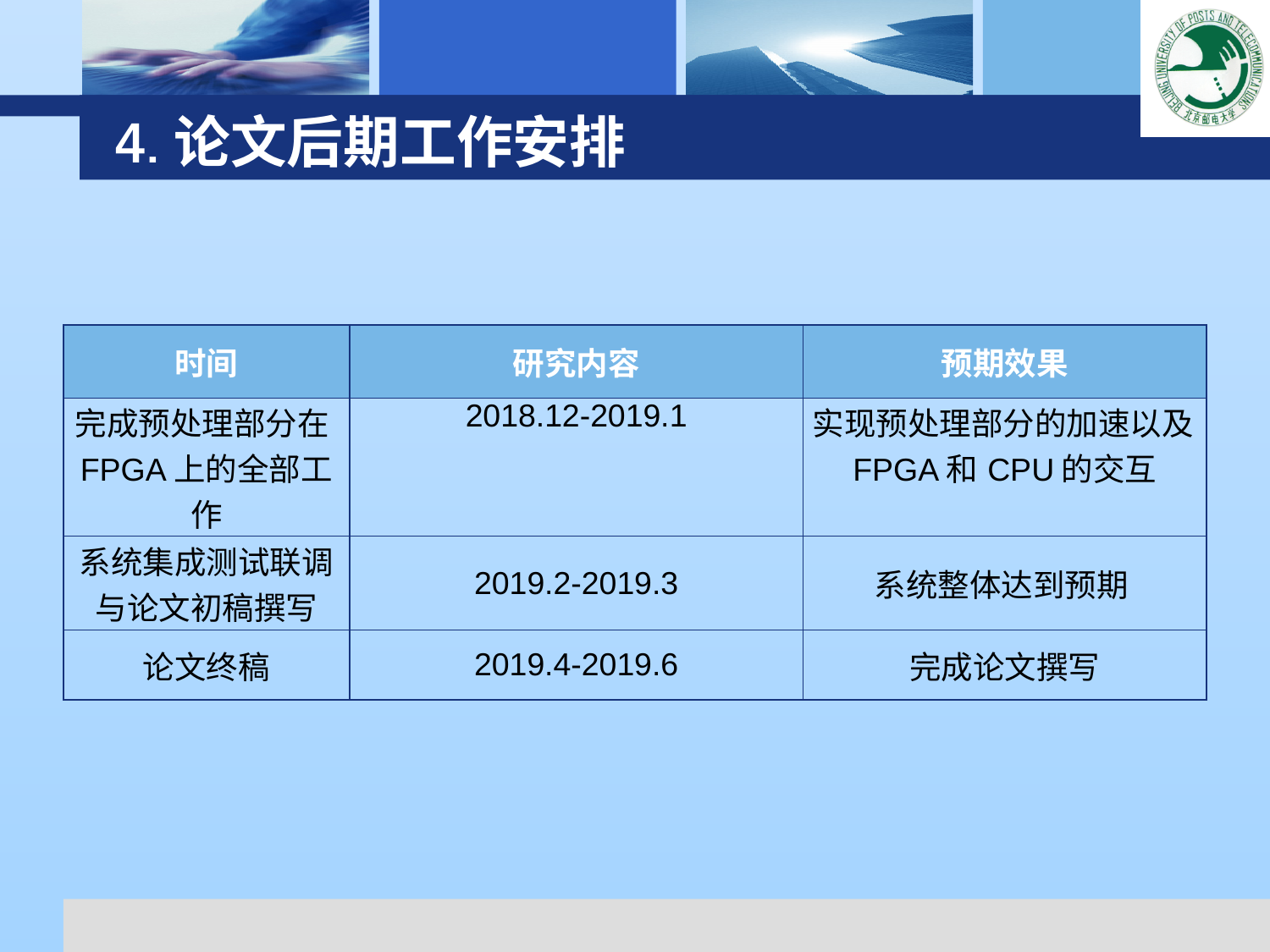

# 4.论文后期工作安排
| 时间 | 研究内容 | 预期效果 |
| --- | --- | --- |
| 完成预处理部分在FPGA上的全部工作 | 2018.12-2019.1 | 实现预处理部分的加速以及FPGA和CPU的交互 |
| 系统集成测试联调与论文初稿撰写 | 2019.2-2019.3 | 系统整体达到预期 |
| 论文终稿 | 2019.4-2019.6 | 完成论文撰写 |